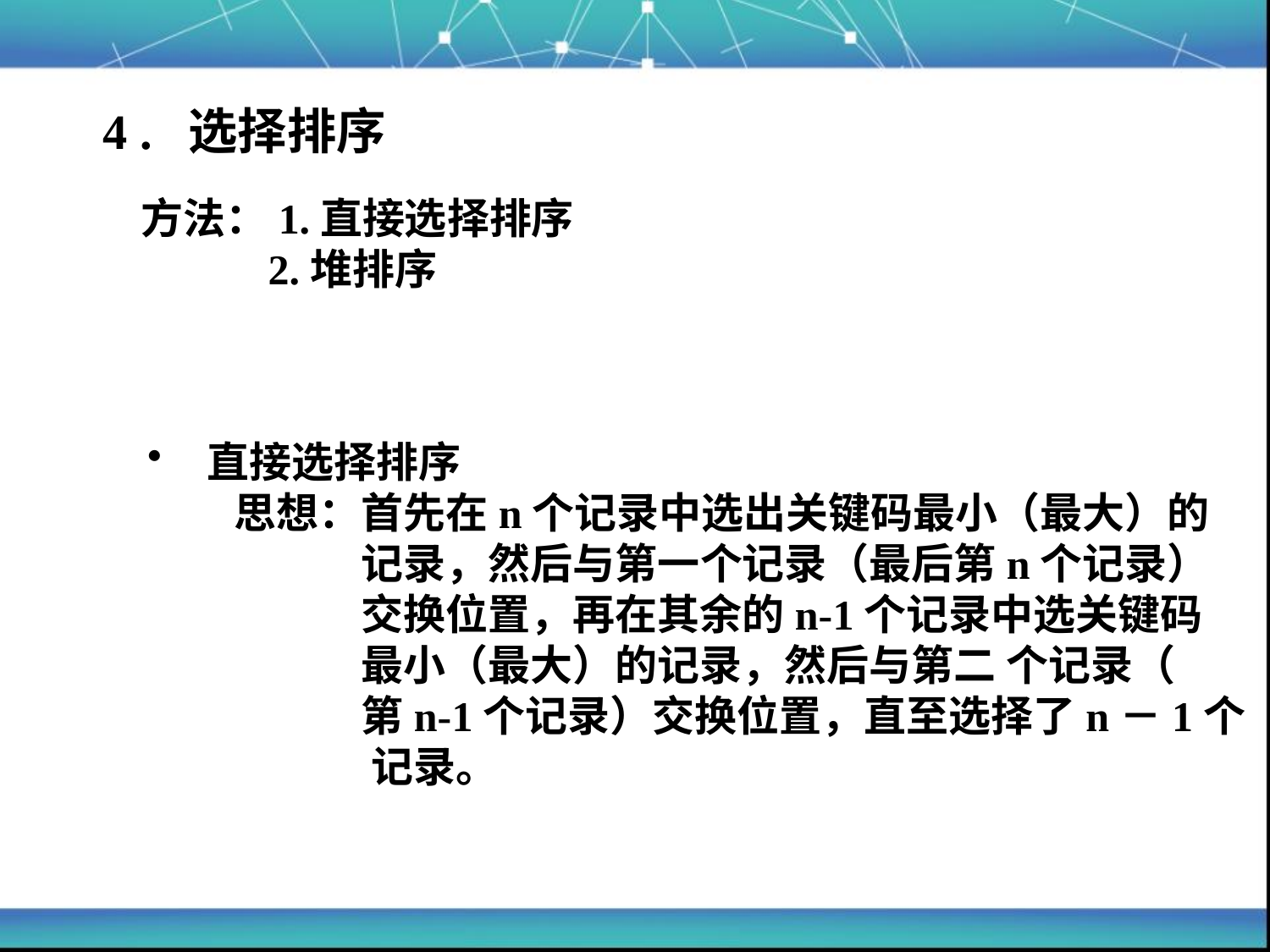

4 .  选择排序
方法：1.直接选择排序
            2.堆排序
  直接选择排序
        思想：首先在n个记录中选出关键码最小（最大）的
	        记录，然后与第一个记录（最后第n个记录）
	        交换位置，再在其余的n-1个记录中选关键码
	        最小（最大）的记录，然后与第二 个记录（
	        第n-1个记录）交换位置，直至选择了n－1个
	         记录。